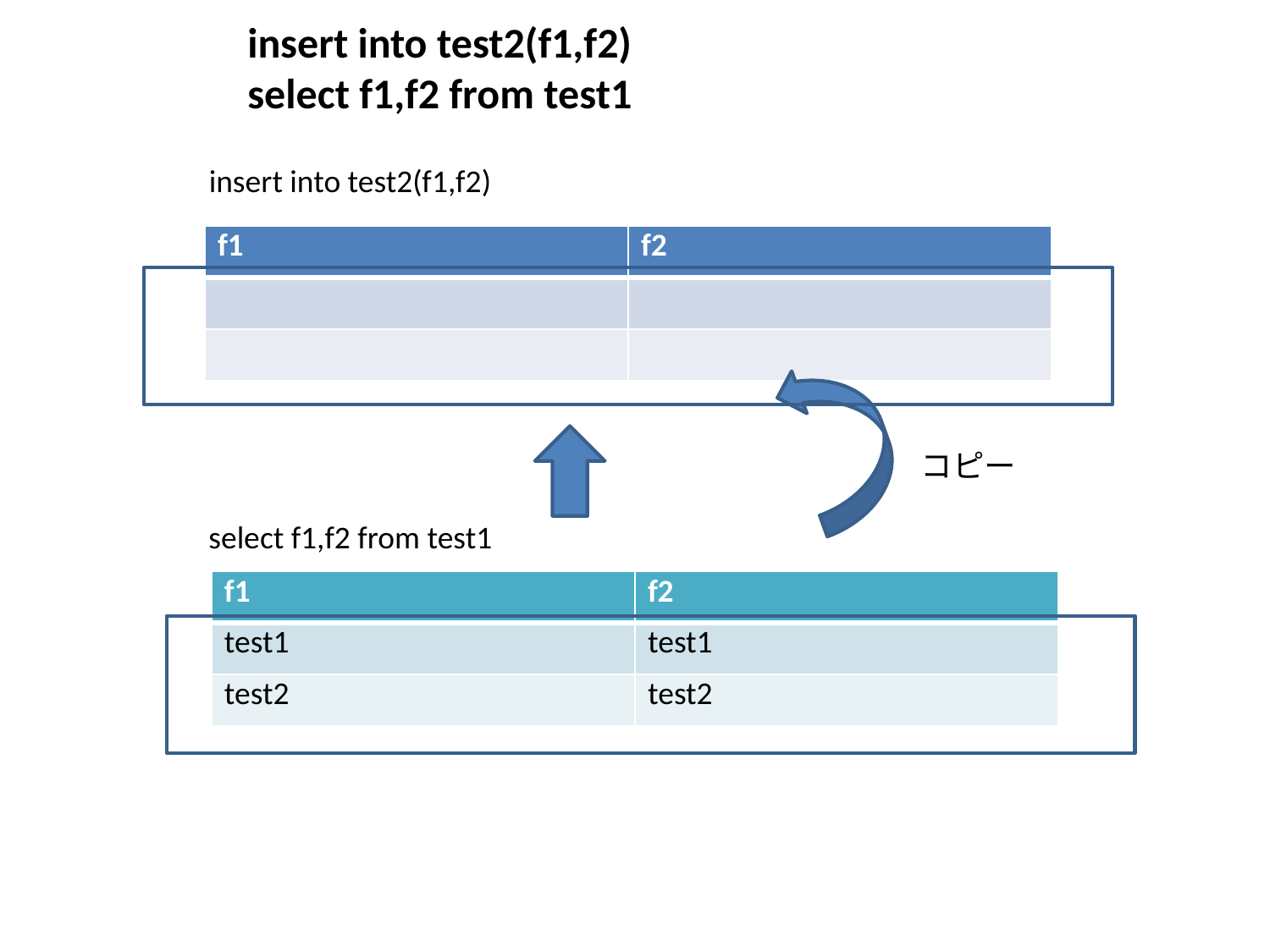

insert into test2(f1,f2)
select f1,f2 from test1
insert into test2(f1,f2)
| f1 | f2 |
| --- | --- |
|  |  |
|  |  |

コピー
select f1,f2 from test1
| f1 | f2 |
| --- | --- |
| test1 | test1 |
| test2 | test2 |